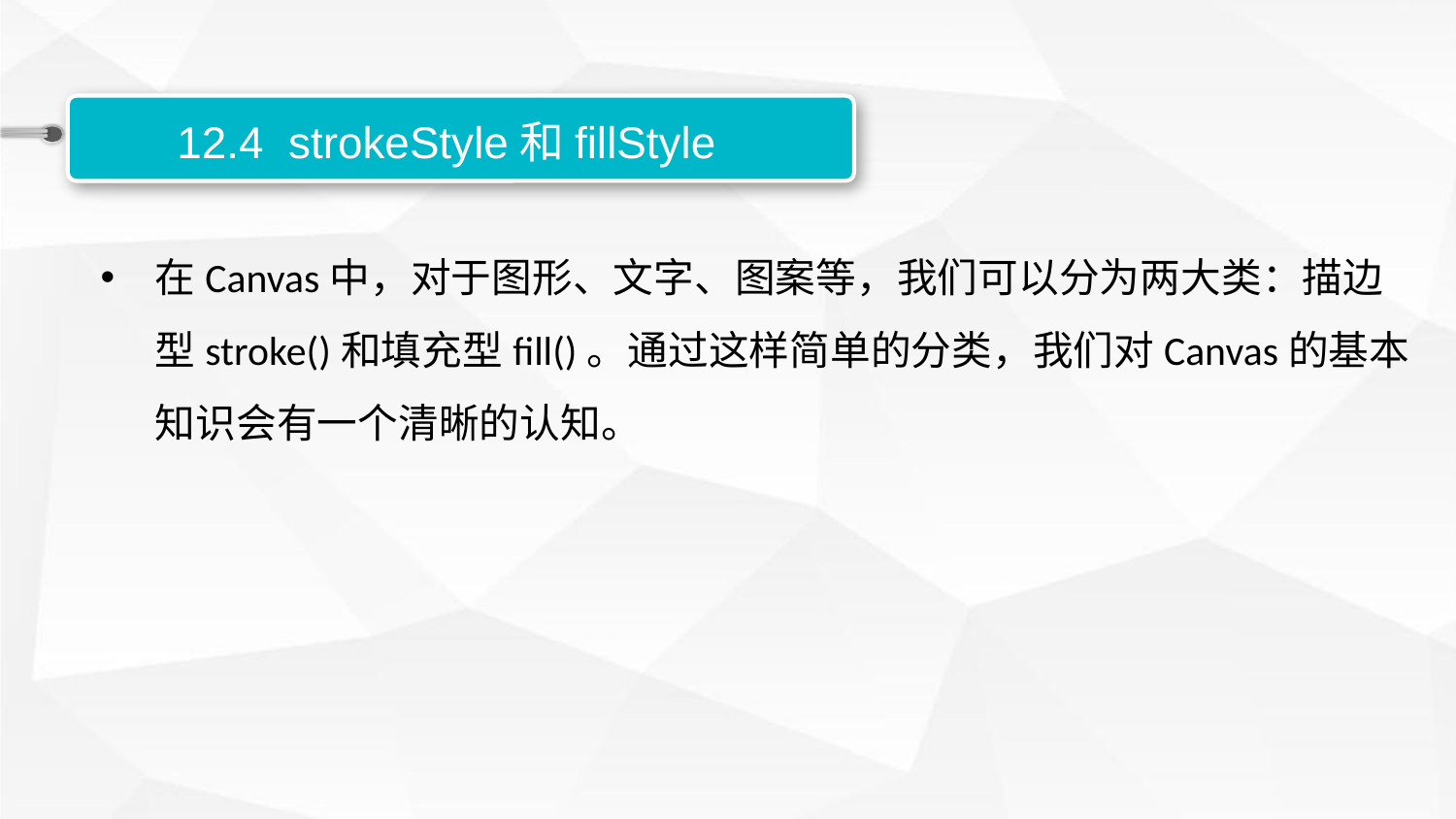

12.4  strokeStyle和fillStyle

在Canvas中，对于图形、文字、图案等，我们可以分为两大类：描边型stroke()和填充型fill()。通过这样简单的分类，我们对Canvas的基本知识会有一个清晰的认知。